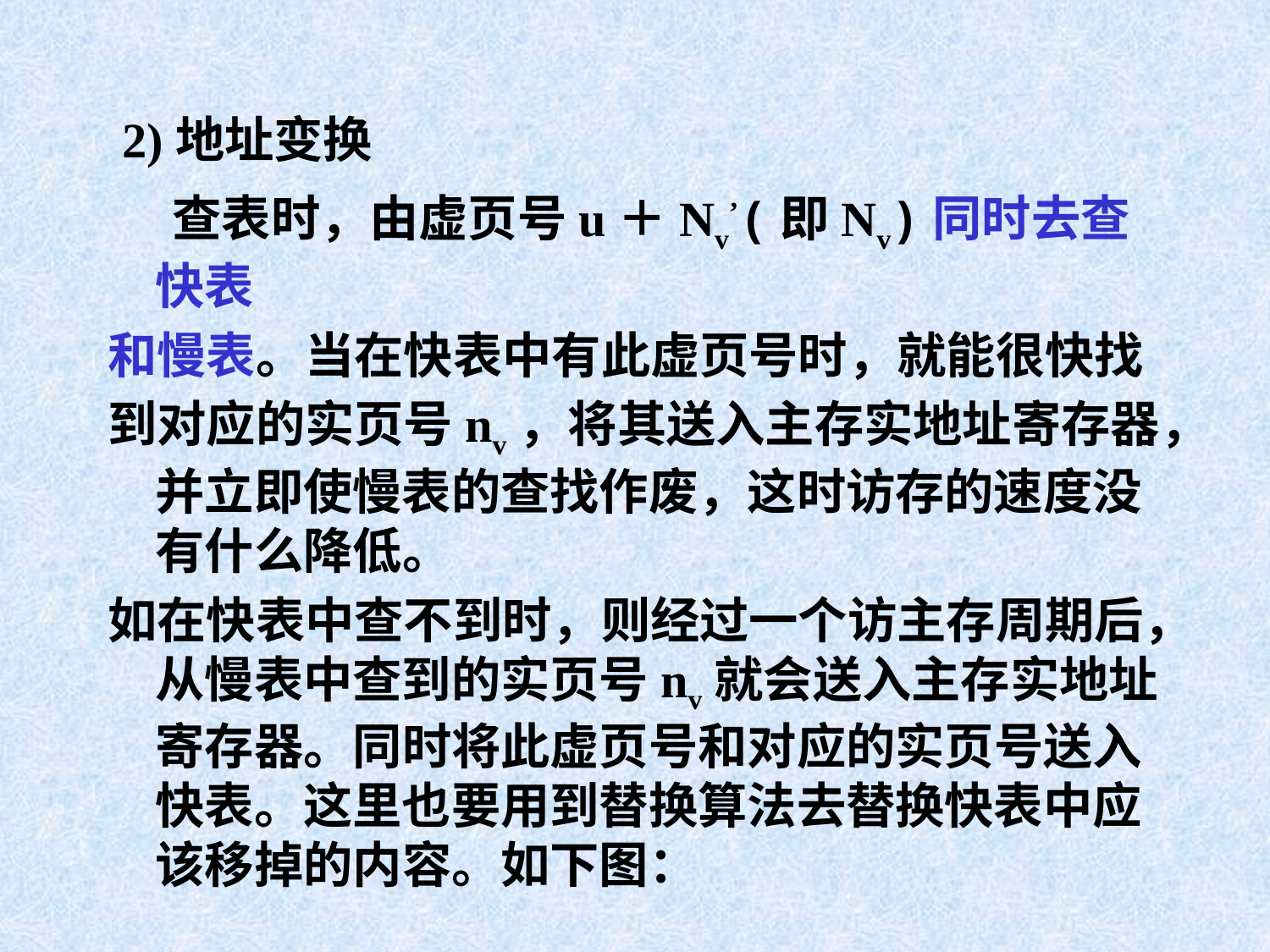

2)地址变换
    查表时，由虚页号u＋Nv’(即Nv)同时去查快表
和慢表。当在快表中有此虚页号时，就能很快找
到对应的实页号nv，将其送入主存实地址寄存器，并立即使慢表的查找作废，这时访存的速度没有什么降低。
如在快表中查不到时，则经过一个访主存周期后，从慢表中查到的实页号nv就会送入主存实地址寄存器。同时将此虚页号和对应的实页号送入快表。这里也要用到替换算法去替换快表中应该移掉的内容。如下图：